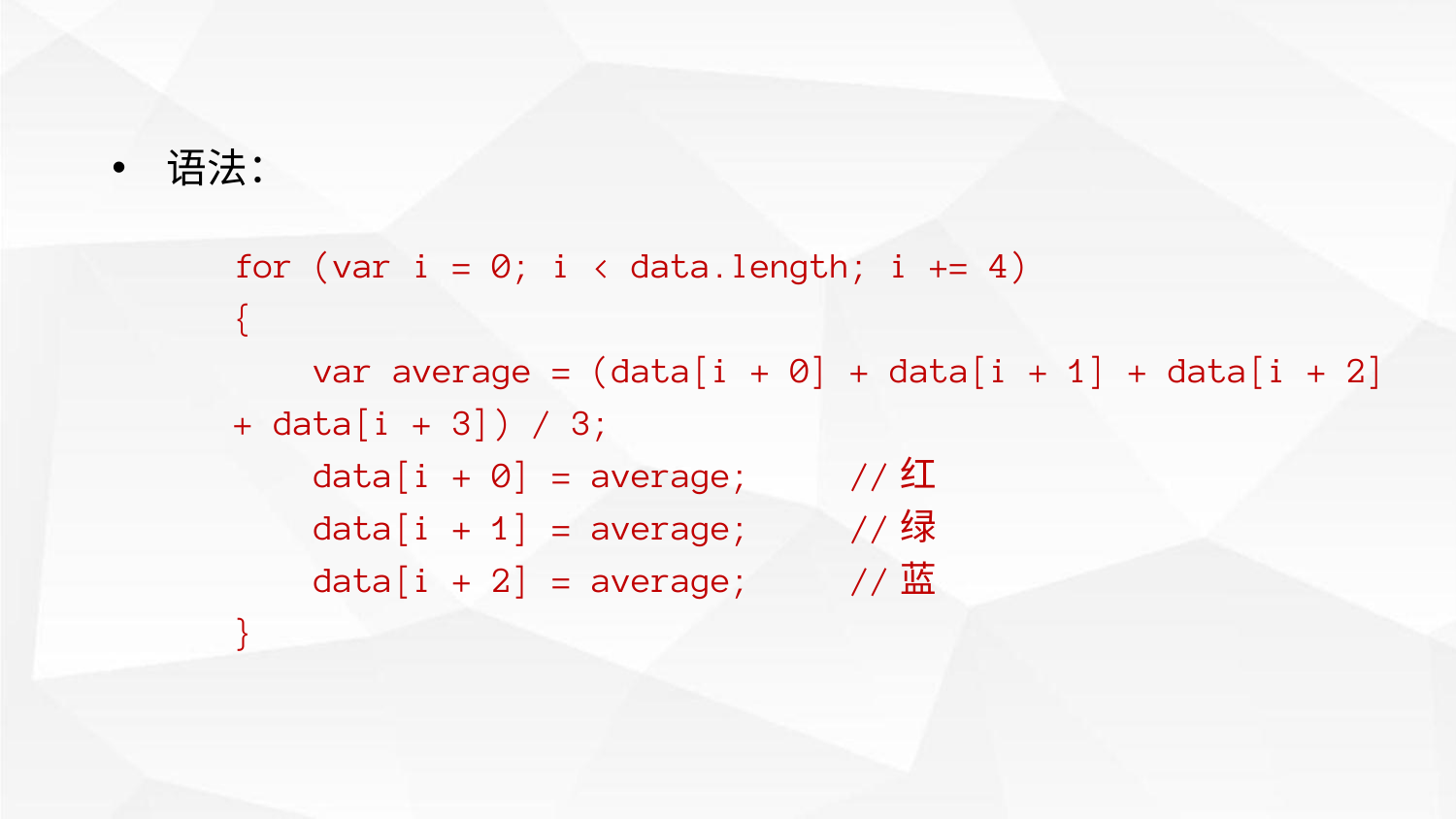

语法：
for (var i = 0; i < data.length; i += 4)
{
    var average = (data[i + 0] + data[i + 1] + data[i + 2]
+ data[i + 3]) / 3;
    data[i + 0] = average;     //红
    data[i + 1] = average;     //绿
    data[i + 2] = average;     //蓝
}